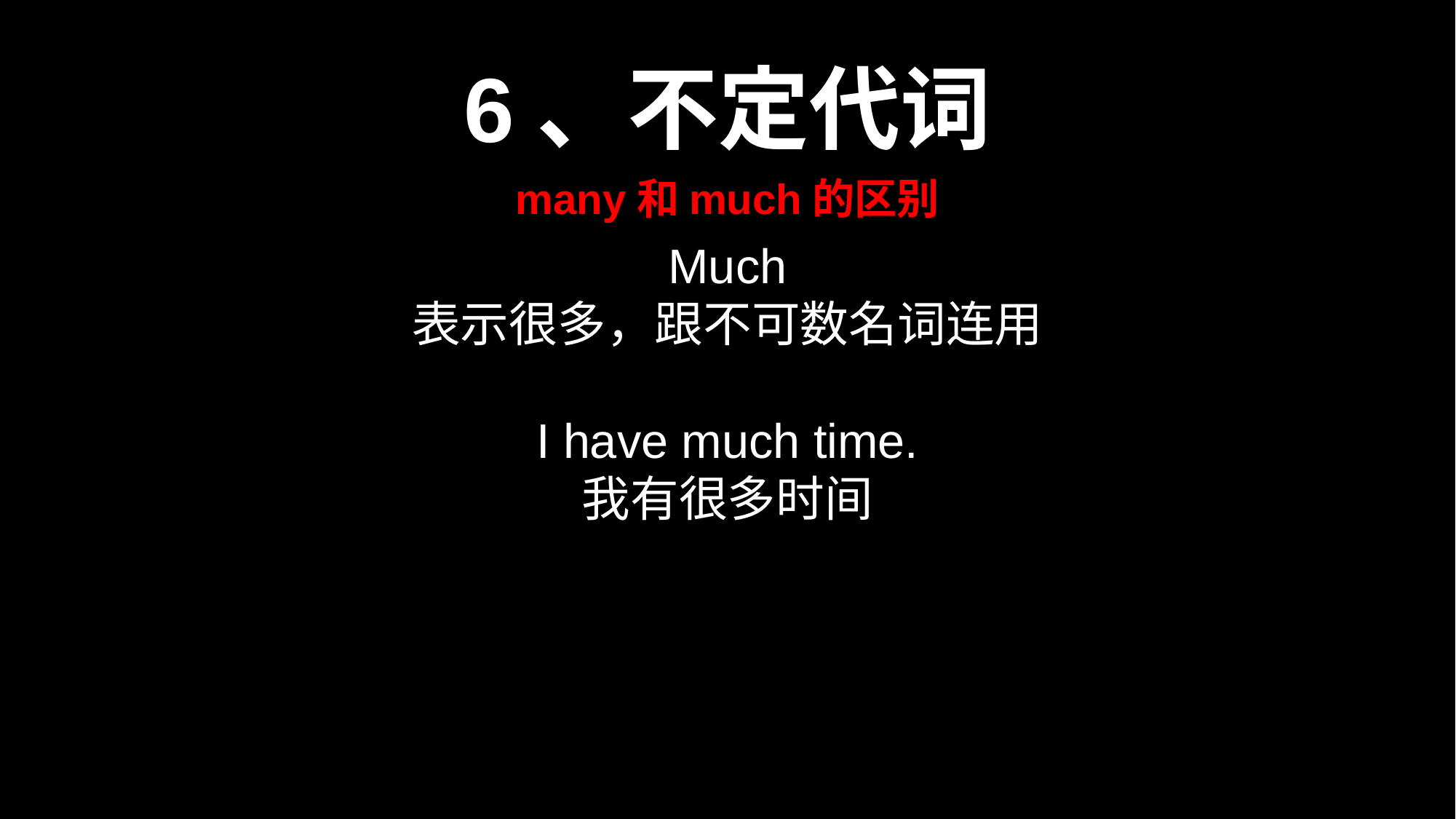

6、不定代词
many和much的区别
Much
表示很多，跟不可数名词连用

I have much time.
我有很多时间